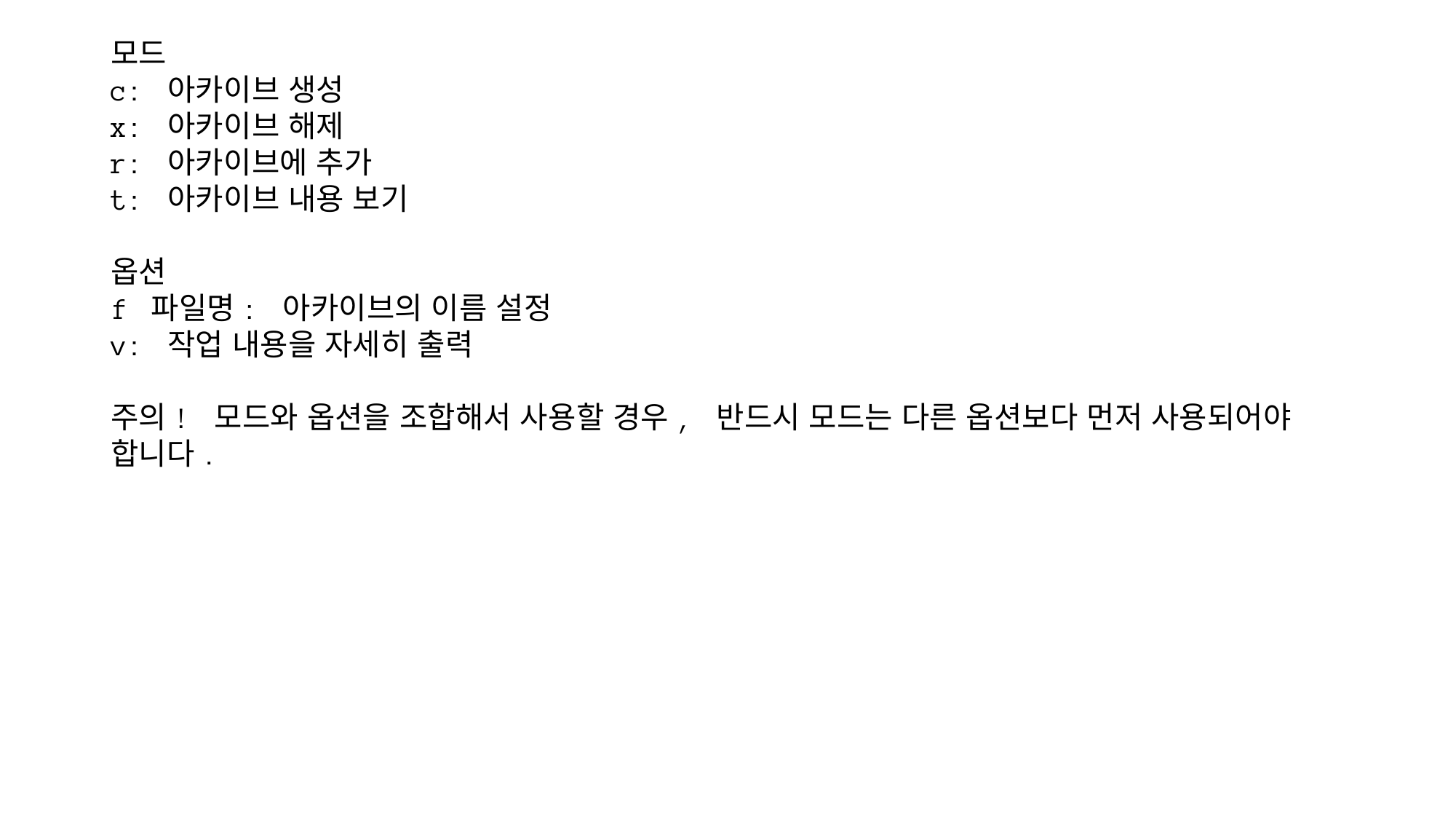

모드
c: 아카이브 생성
x: 아카이브 해제
r: 아카이브에 추가
t: 아카이브 내용 보기

옵션
f 파일명: 아카이브의 이름 설정
v: 작업 내용을 자세히 출력

주의! 모드와 옵션을 조합해서 사용할 경우, 반드시 모드는 다른 옵션보다 먼저 사용되어야
합니다.